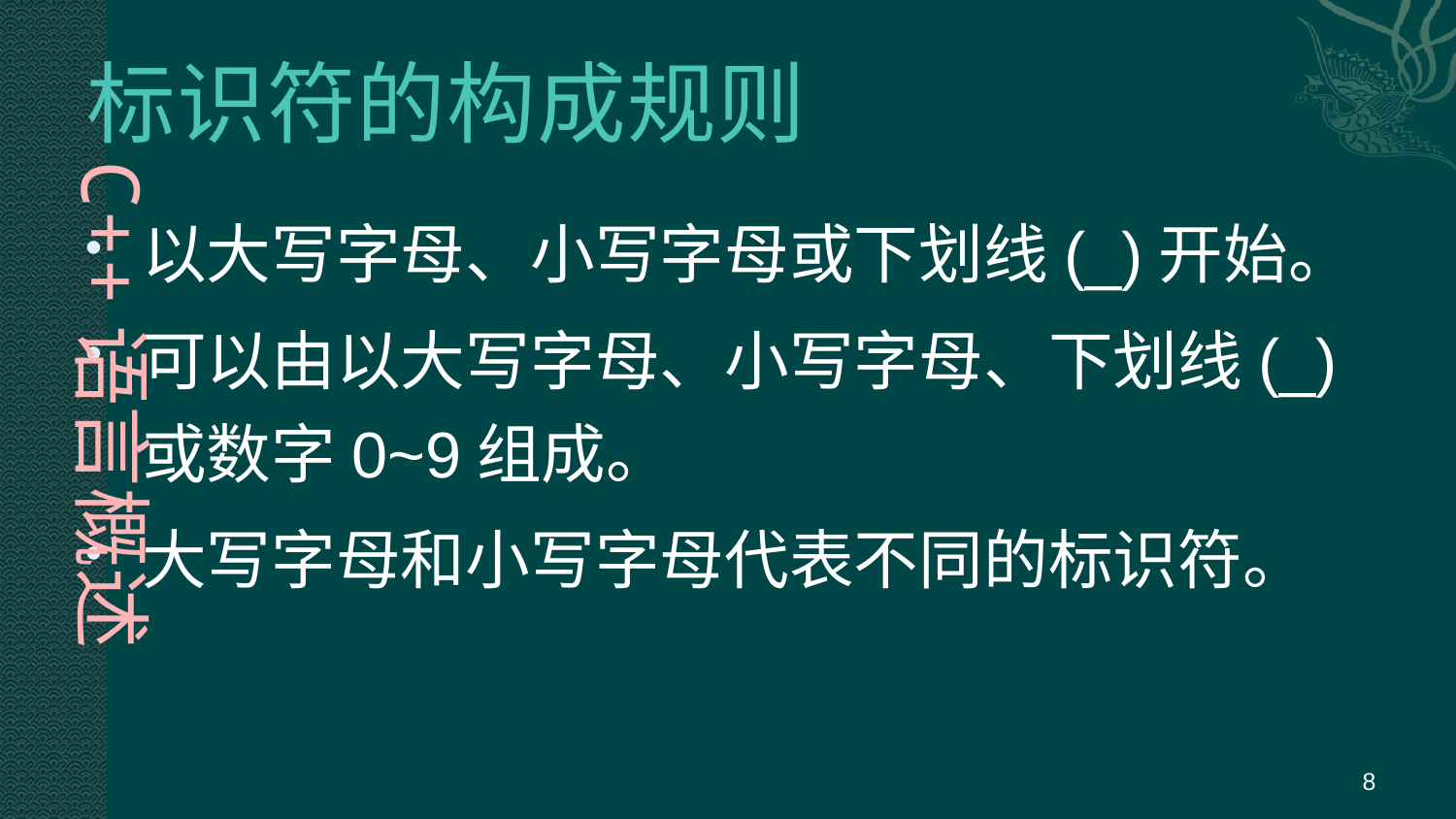

# 标识符的构成规则
C++语言概述
以大写字母、小写字母或下划线(_)开始。
可以由以大写字母、小写字母、下划线(_)或数字0~9组成。
大写字母和小写字母代表不同的标识符。
8